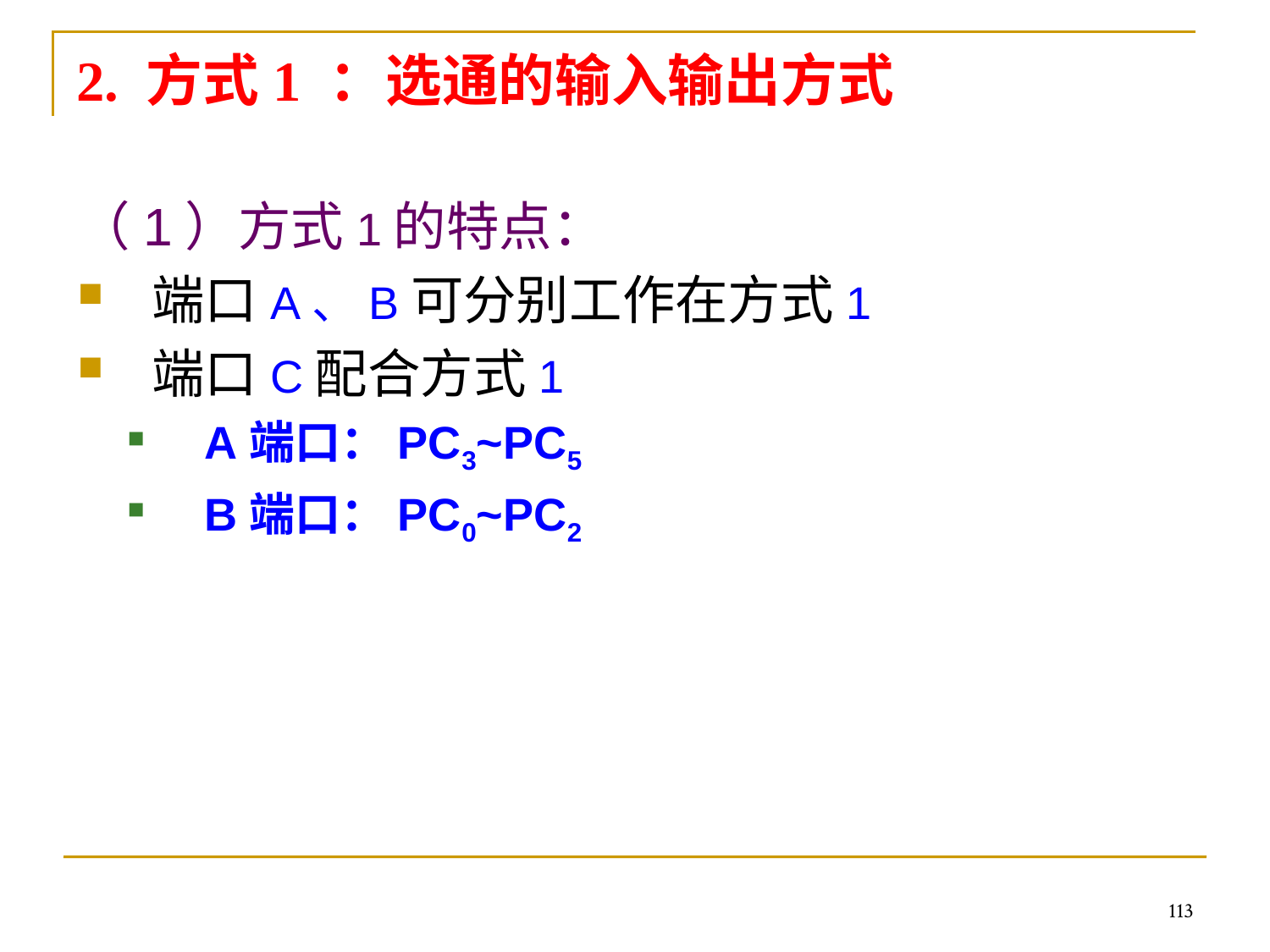

# 2. 方式1 ：选通的输入输出方式
（1）方式1的特点：
端口A、B可分别工作在方式1
端口C配合方式1
A端口：PC3~PC5
B端口：PC0~PC2
113